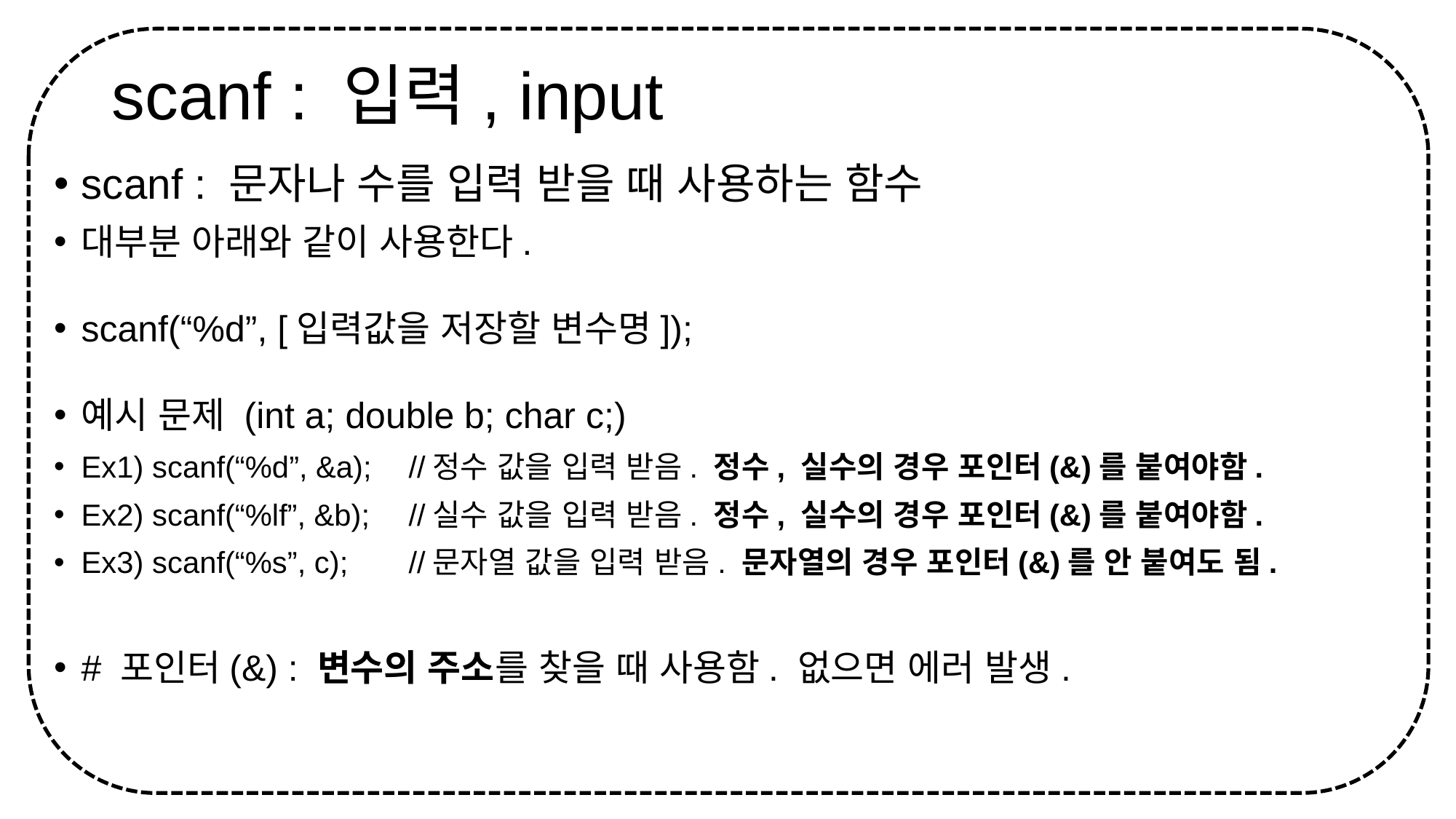

# scanf : 입력, input
scanf : 문자나 수를 입력 받을 때 사용하는 함수
대부분 아래와 같이 사용한다.

scanf(“%d”, [입력값을 저장할 변수명]);

예시 문제 (int a; double b; char c;)
Ex1) scanf(“%d”, &a);	//정수 값을 입력 받음. 정수, 실수의 경우 포인터(&)를 붙여야함.
Ex2) scanf(“%lf”, &b);	//실수 값을 입력 받음. 정수, 실수의 경우 포인터(&)를 붙여야함.
Ex3) scanf(“%s”, c);	//문자열 값을 입력 받음. 문자열의 경우 포인터(&)를 안 붙여도 됨.

# 포인터(&) : 변수의 주소를 찾을 때 사용함. 없으면 에러 발생.